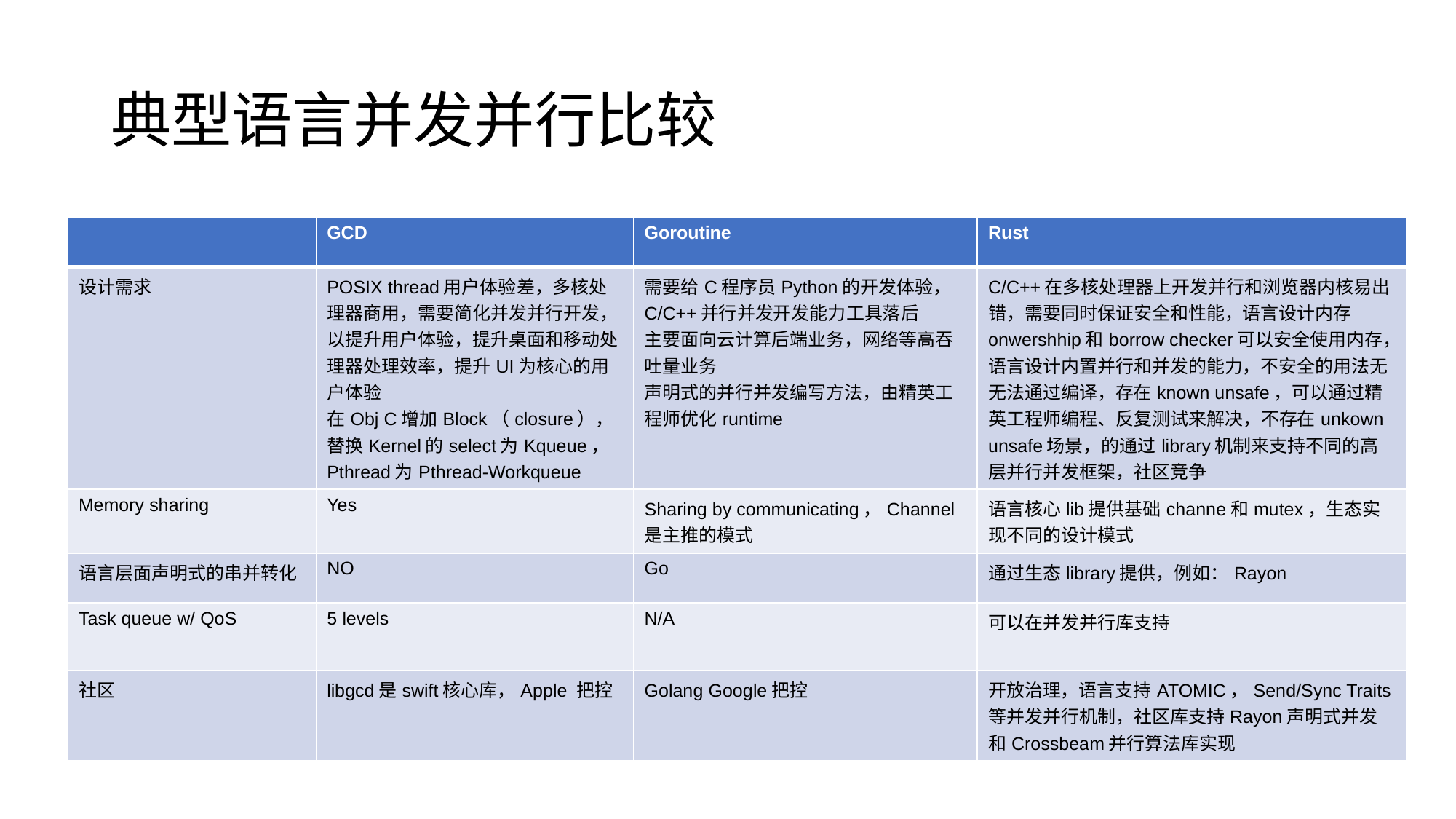

# 典型语言并发并行比较
|  | GCD | Goroutine | Rust |
| --- | --- | --- | --- |
| 设计需求 | POSIX thread用户体验差，多核处理器商用，需要简化并发并行开发，以提升用户体验，提升桌面和移动处理器处理效率，提升UI为核心的用户体验 在Obj C增加Block（closure），替换Kernel的select为Kqueue，Pthread为Pthread-Workqueue | 需要给C程序员Python的开发体验，C/C++并行并发开发能力工具落后 主要面向云计算后端业务，网络等高吞吐量业务 声明式的并行并发编写方法，由精英工程师优化runtime | C/C++在多核处理器上开发并行和浏览器内核易出错，需要同时保证安全和性能，语言设计内存onwershhip和borrow checker可以安全使用内存，语言设计内置并行和并发的能力，不安全的用法无无法通过编译，存在known unsafe，可以通过精英工程师编程、反复测试来解决，不存在unkown unsafe场景，的通过library机制来支持不同的高层并行并发框架，社区竞争 |
| Memory sharing | Yes | Sharing by communicating，Channel是主推的模式 | 语言核心lib提供基础channe和mutex，生态实现不同的设计模式 |
| 语言层面声明式的串并转化 | NO | Go | 通过生态library提供，例如：Rayon |
| Task queue w/ QoS | 5 levels | N/A | 可以在并发并行库支持 |
| 社区 | libgcd是swift核心库，Apple 把控 | Golang Google把控 | 开放治理，语言支持ATOMIC，Send/Sync Traits等并发并行机制，社区库支持Rayon声明式并发和Crossbeam并行算法库实现 |